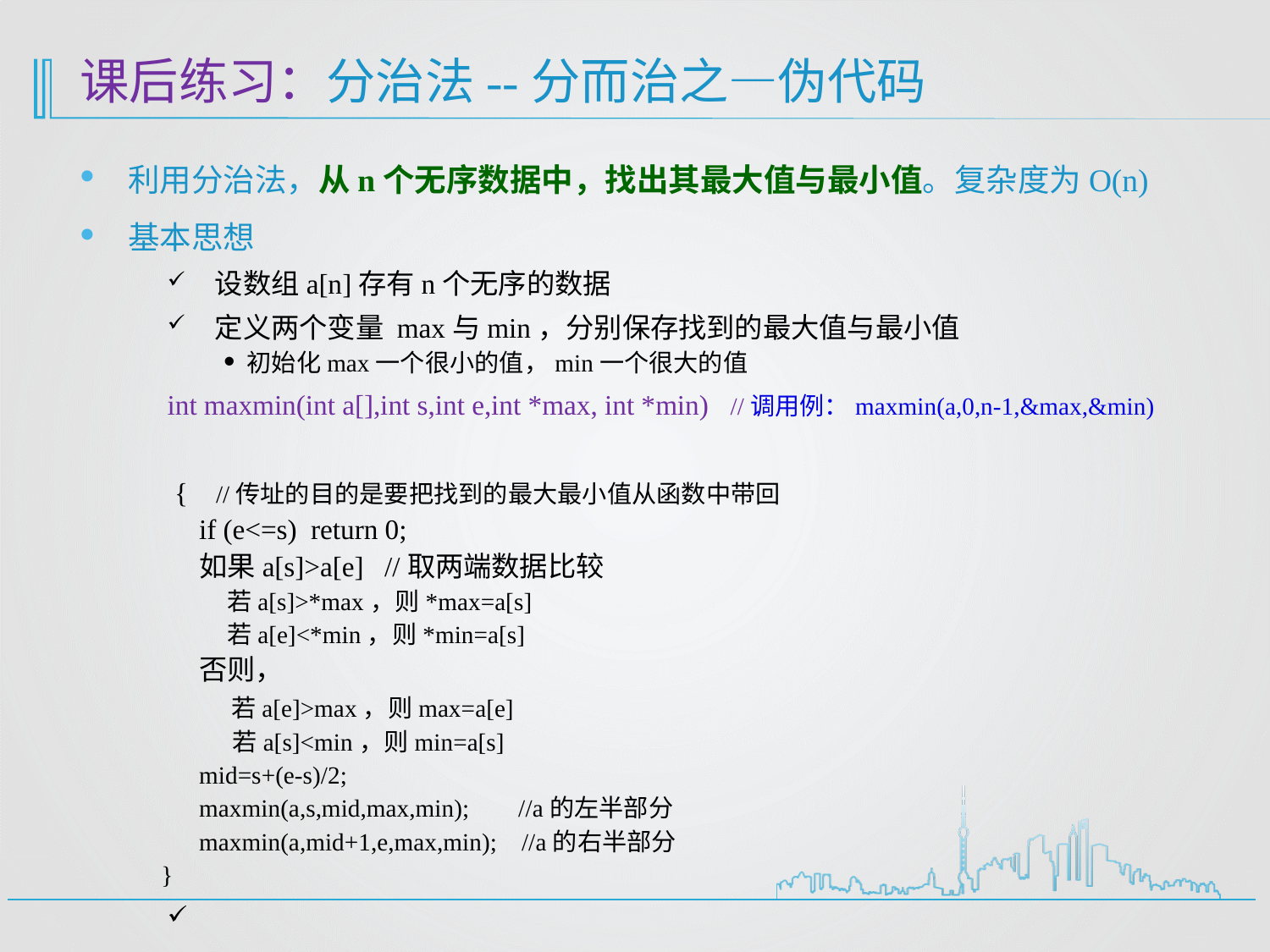

# 课后练习：分治法--分而治之—伪代码
利用分治法，从n个无序数据中，找出其最大值与最小值。复杂度为O(n)
基本思想
设数组a[n]存有n个无序的数据
定义两个变量 max与min，分别保存找到的最大值与最小值
初始化max一个很小的值，min一个很大的值
int maxmin(int a[],int s,int e,int *max, int *min)   //调用例：maxmin(a,0,n-1,&max,&min)

 {    //传址的目的是要把找到的最大最小值从函数中带回
if (e<=s)  return 0;
如果a[s]>a[e]   //取两端数据比较
    若a[s]>*max，则*max=a[s]
    若a[e]<*min，则*min=a[s]
否则，
    若a[e]>max，则max=a[e]
     若a[s]<min，则min=a[s]
mid=s+(e-s)/2;
maxmin(a,s,mid,max,min);        //a的左半部分
maxmin(a,mid+1,e,max,min);    //a的右半部分
 }